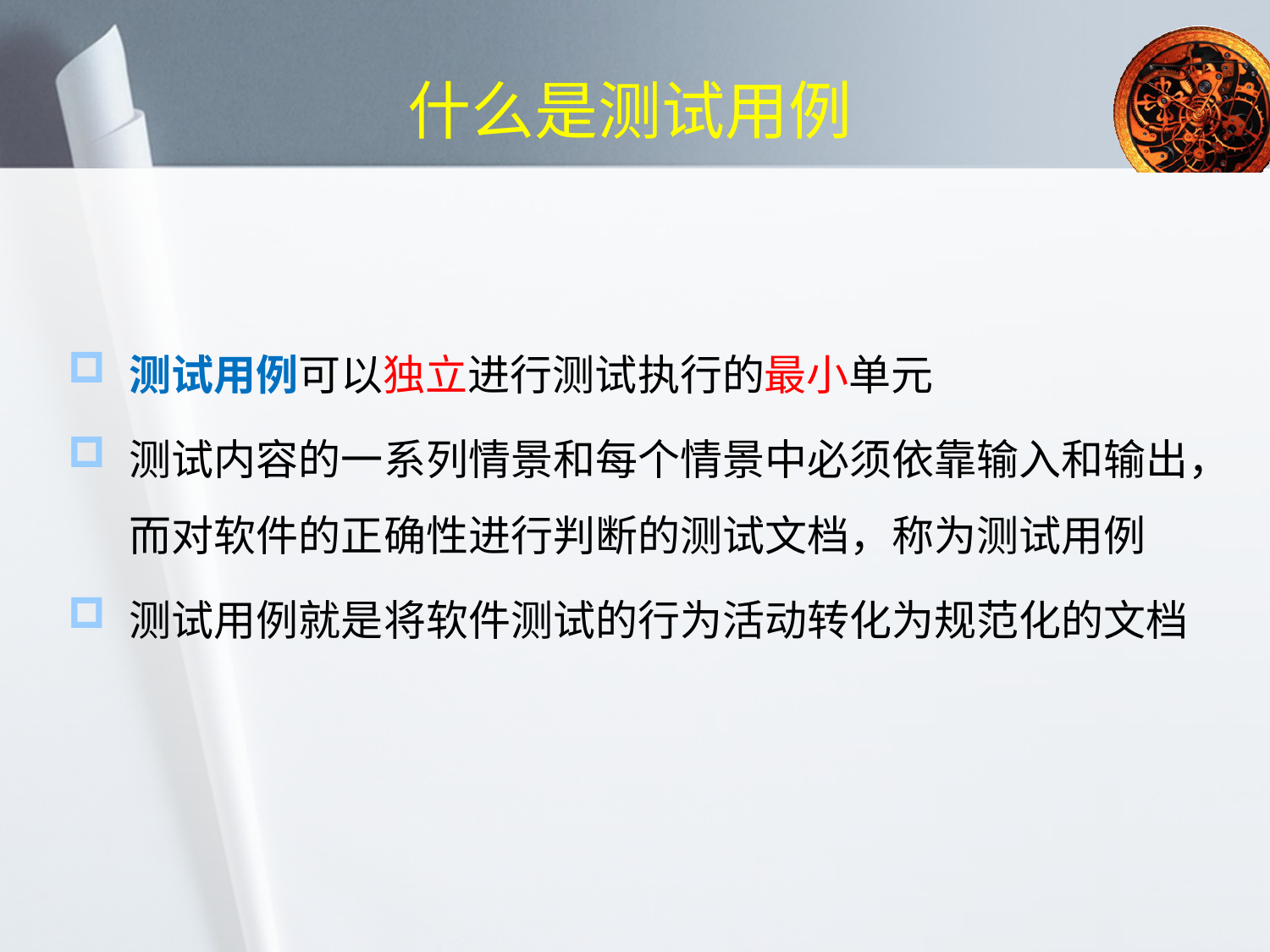

# 什么是测试用例
测试用例可以独立进行测试执行的最小单元
测试内容的一系列情景和每个情景中必须依靠输入和输出，而对软件的正确性进行判断的测试文档，称为测试用例
测试用例就是将软件测试的行为活动转化为规范化的文档